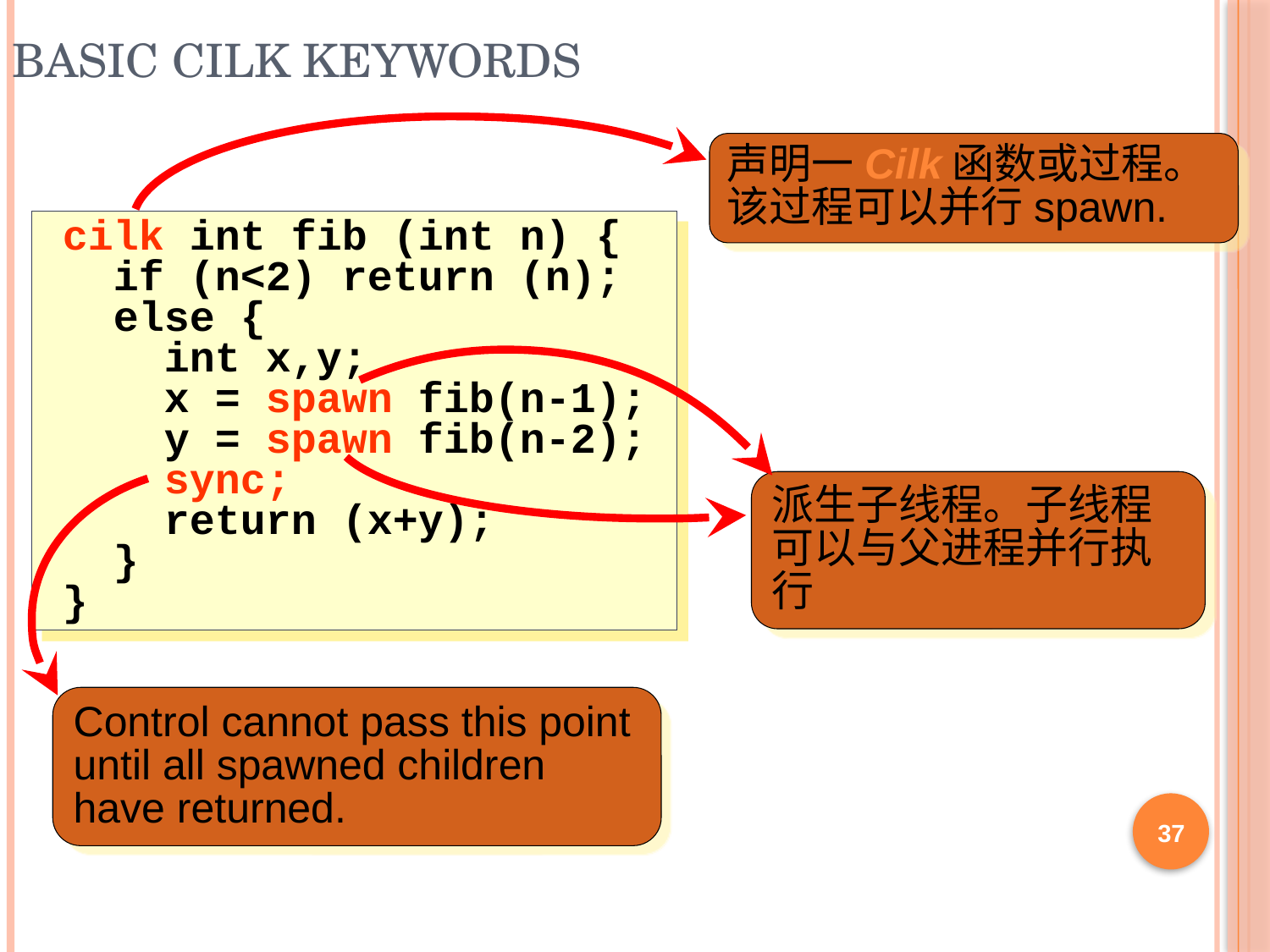

# Basic Cilk Keywords

声明一Cilk函数或过程。该过程可以并行spawn.
cilk int fib (int n) {
  if (n<2) return (n);
  else {
    int x,y;
    x = spawn fib(n-1);
    y = spawn fib(n-2);
    sync;
    return (x+y);
  }
}

派生子线程。子线程可以与父进程并行执行

Control cannot pass this point until all spawned children have returned.
37